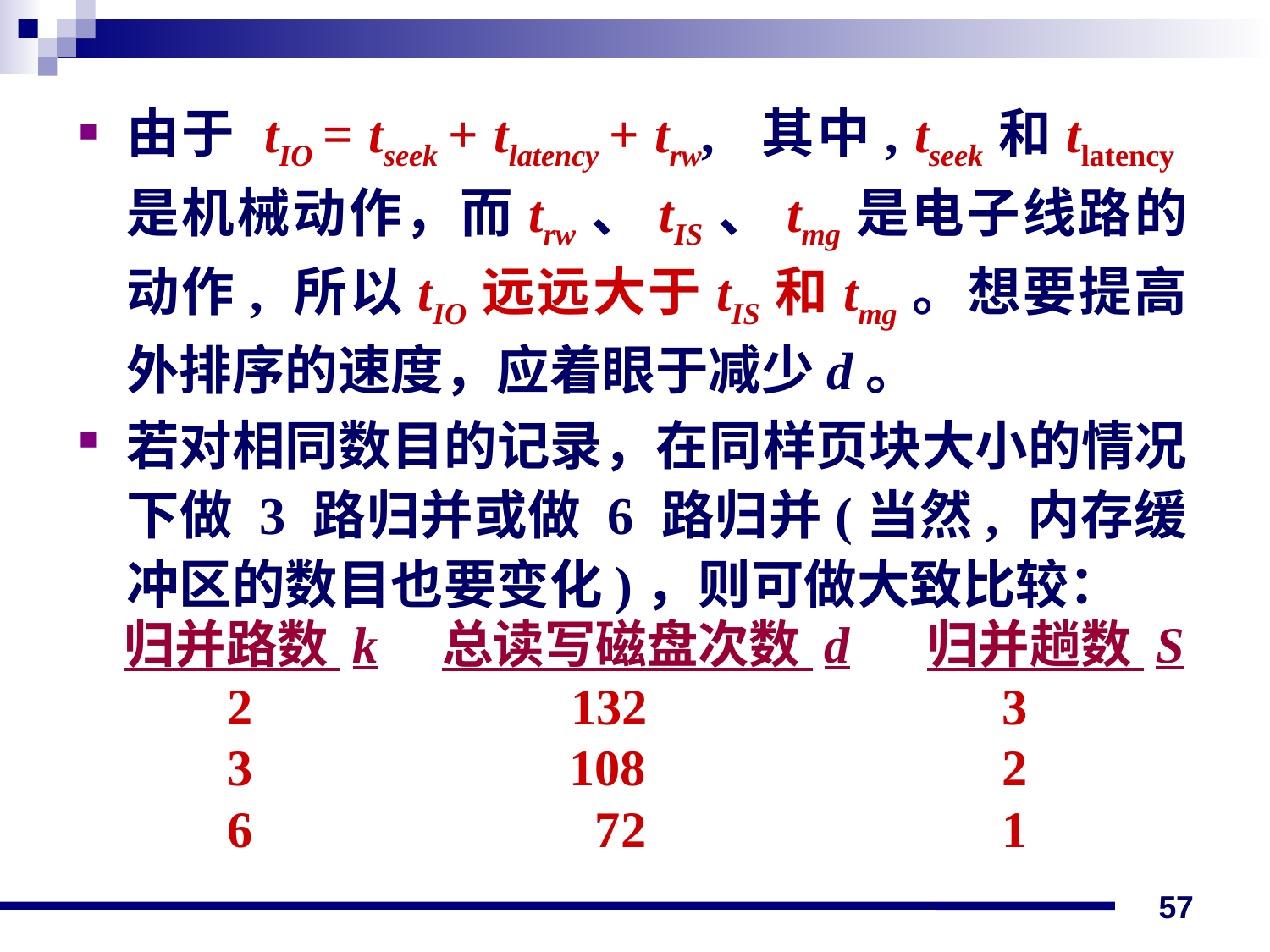

#
由于 tIO = tseek + tlatency + trw,  其中, tseek和tlatency是机械动作，而trw、tIS、tmg是电子线路的动作, 所以tIO远远大于tIS和tmg。想要提高外排序的速度，应着眼于减少d。
若对相同数目的记录，在同样页块大小的情况下做 3 路归并或做 6 路归并(当然, 内存缓冲区的数目也要变化)，则可做大致比较：
归并路数 k    总读写磁盘次数 d     归并趟数 S
        2	               132		         3
        3		     108		         2
        6		       72		         1
57